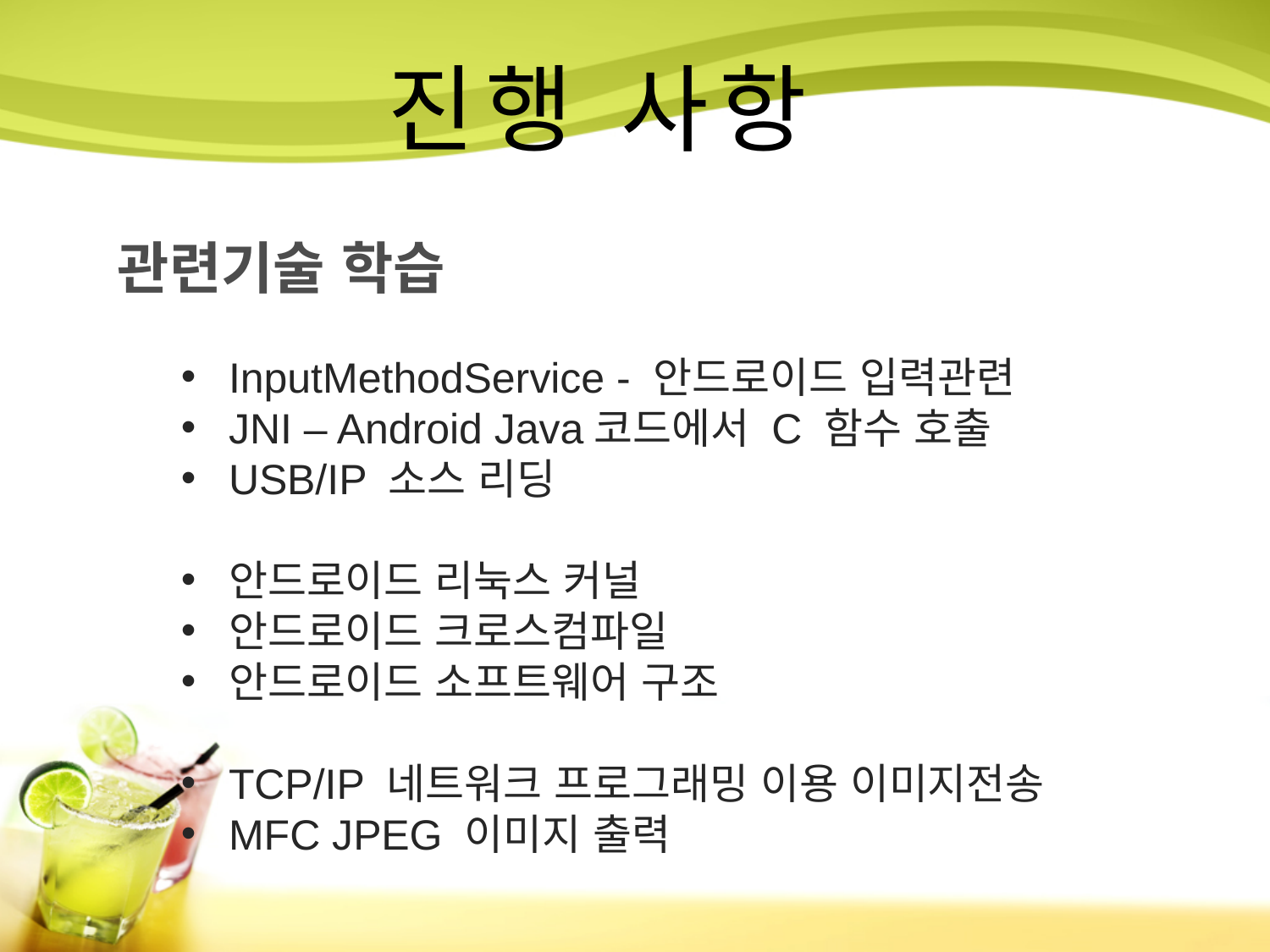

진행 사항
관련기술 학습

InputMethodService - 안드로이드 입력관련
JNI – Android Java코드에서 C 함수 호출
USB/IP 소스 리딩

안드로이드 리눅스 커널
안드로이드 크로스컴파일
안드로이드 소프트웨어 구조

TCP/IP 네트워크 프로그래밍 이용 이미지전송
MFC JPEG 이미지 출력